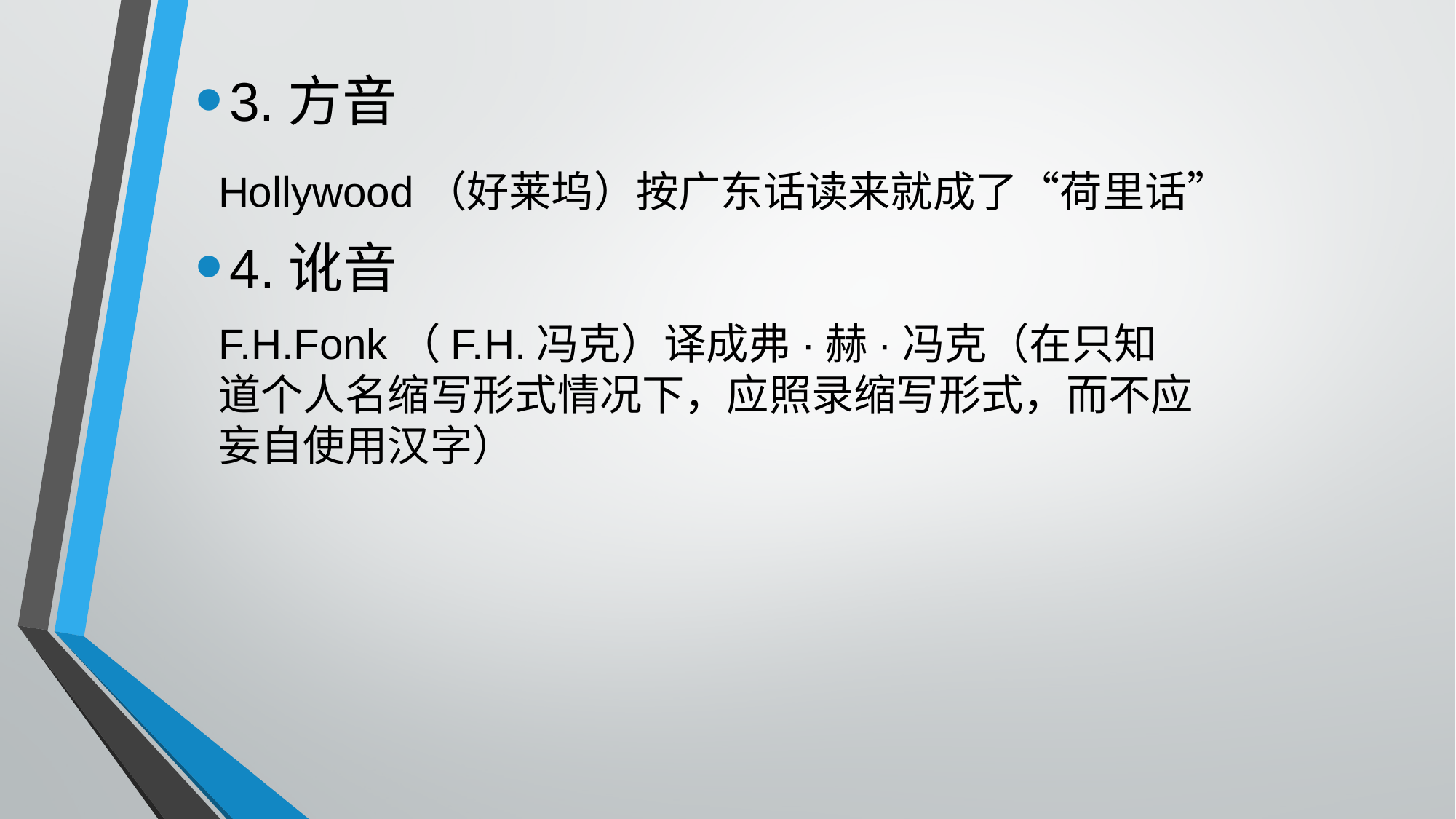

3.方音
Hollywood（好莱坞）按广东话读来就成了“荷里话”
4.讹音
F.H.Fonk（F.H.冯克）译成弗·赫·冯克（在只知道个人名缩写形式情况下，应照录缩写形式，而不应妄自使用汉字）